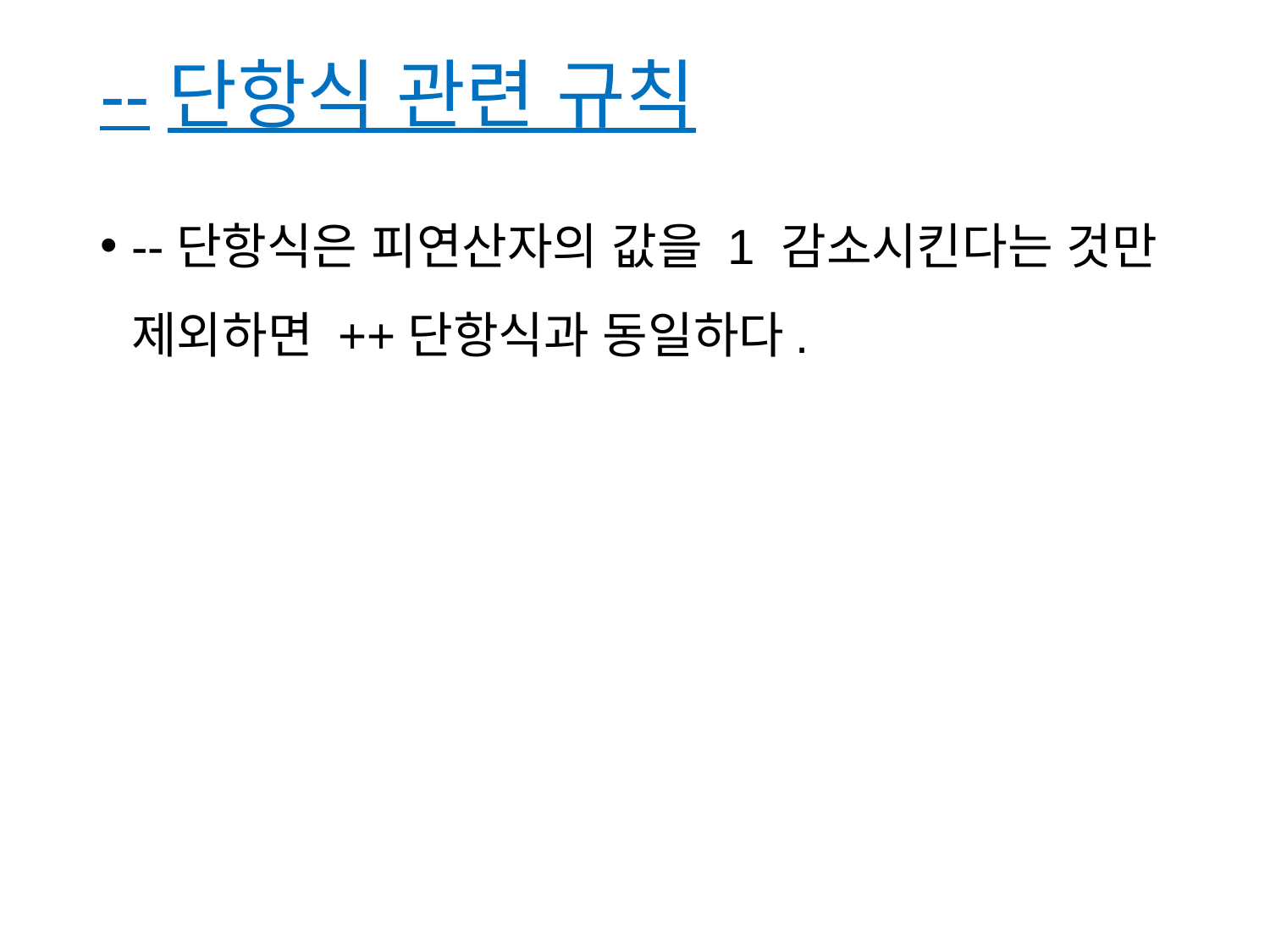

# --단항식 관련 규칙
--단항식은 피연산자의 값을 1 감소시킨다는 것만 제외하면 ++단항식과 동일하다.